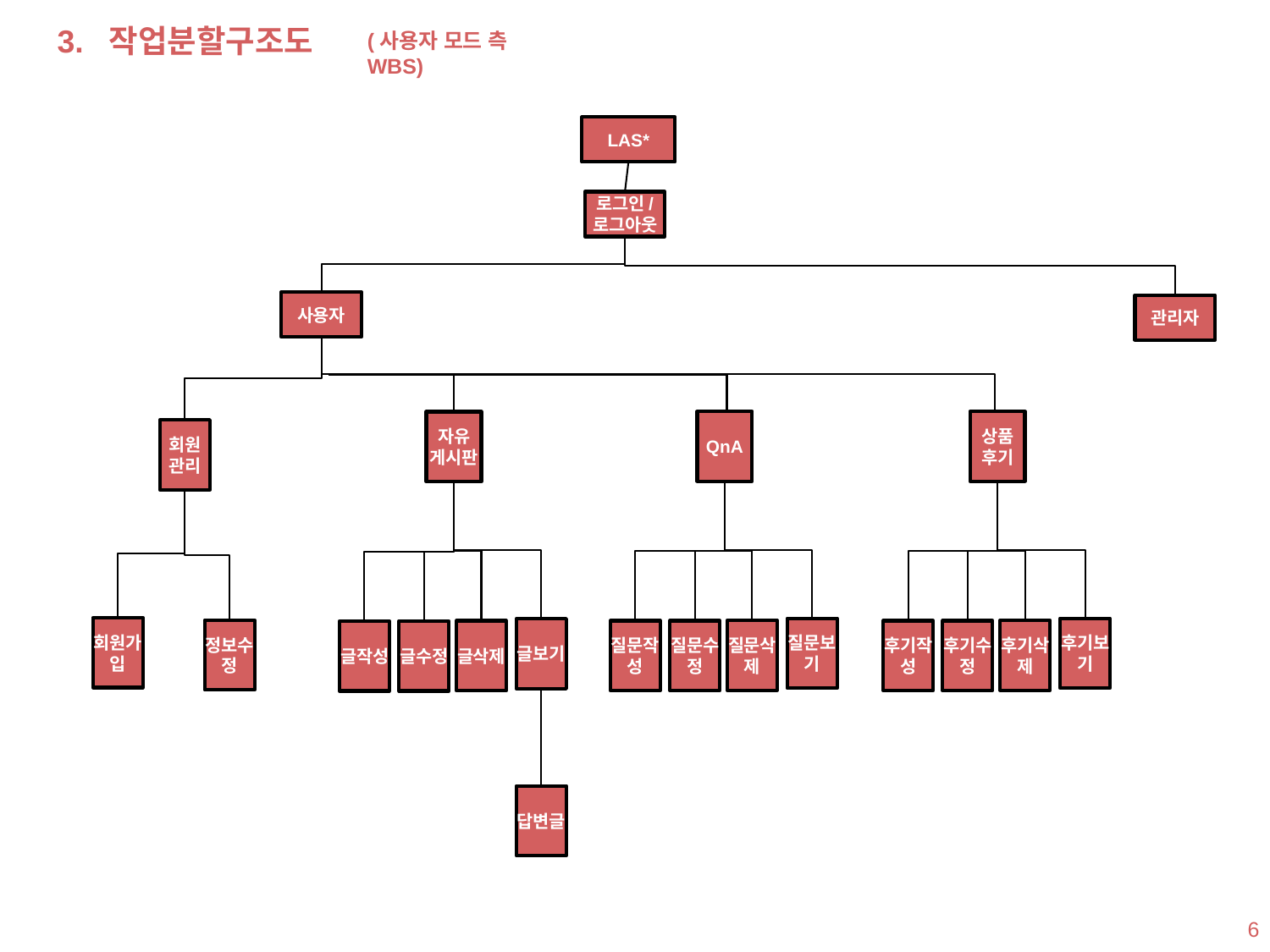

3.  작업분할구조도
(사용자 모드 측 WBS)
LAS*
로그인/
로그아웃
사용자
관리자
상품
후기
후기보기
후기삭제
후기작성
후기수정
QnA
질문보기
질문삭제
질문작성
질문수정
자유
게시판
글보기
글삭제
글작성
글수정
답변글
회원
관리
회원가입
정보수정
6